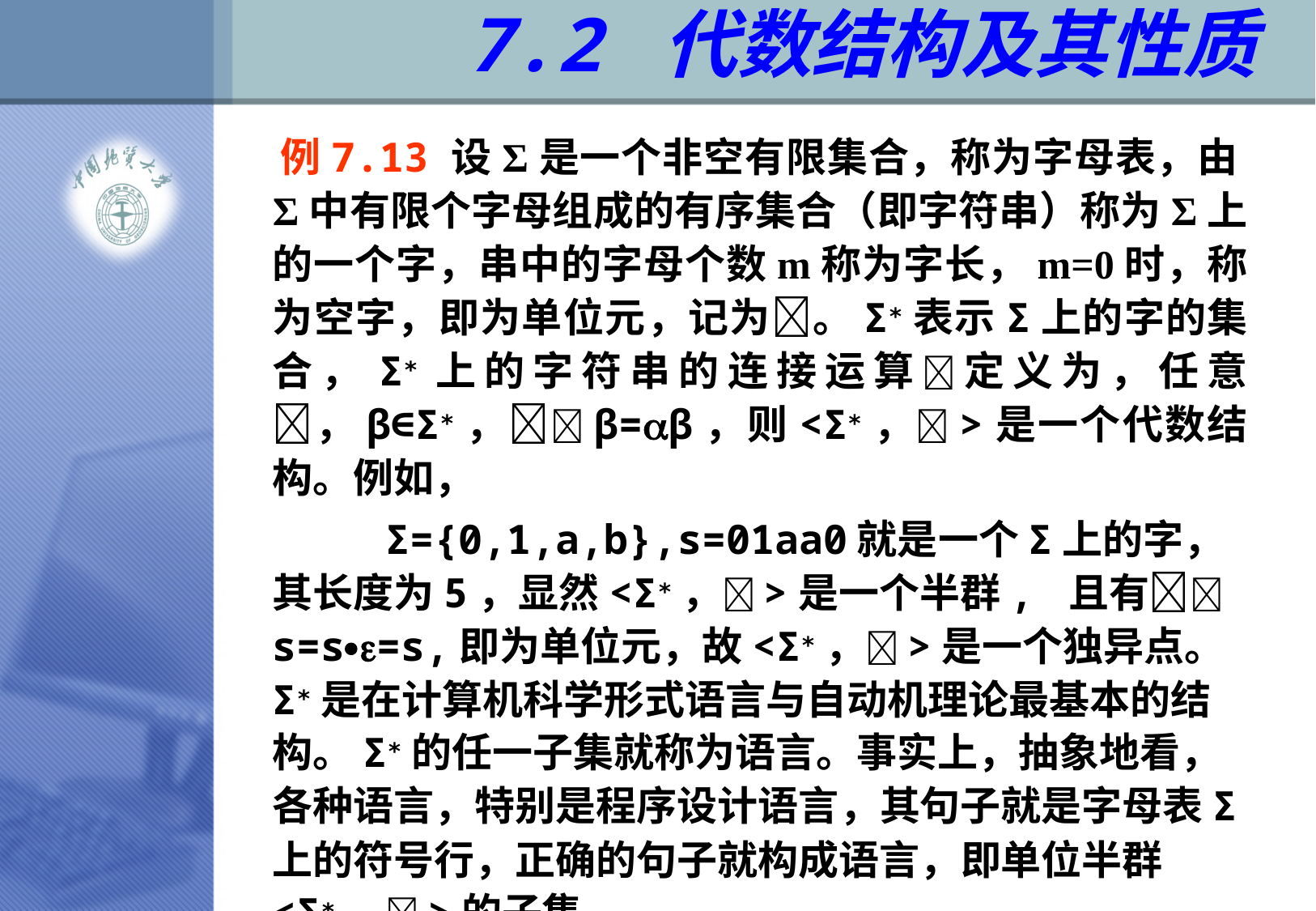

# 7.2 代数结构及其性质
        例7.13 设Σ是一个非空有限集合，称为字母表，由Σ中有限个字母组成的有序集合（即字符串）称为Σ上的一个字，串中的字母个数m称为字长，m=0时，称为空字，即为单位元，记为ε。Σ∗表示Σ上的字的集合，Σ∗上的字符串的连接运算•定义为，任意α，β∈Σ∗，α•β=αβ，则<Σ∗，•>是一个代数结构。例如，
        Σ={0,1,a,b},s=01aa0就是一个Σ上的字，其长度为5，显然<Σ∗，•>是一个半群, 且有ε•s=s•ε=s,即为单位元，故<Σ∗，•>是一个独异点。Σ∗是在计算机科学形式语言与自动机理论最基本的结构。Σ∗的任一子集就称为语言。事实上，抽象地看，各种语言，特别是程序设计语言，其句子就是字母表Σ上的符号行，正确的句子就构成语言，即单位半群<Σ∗，•>的子集。